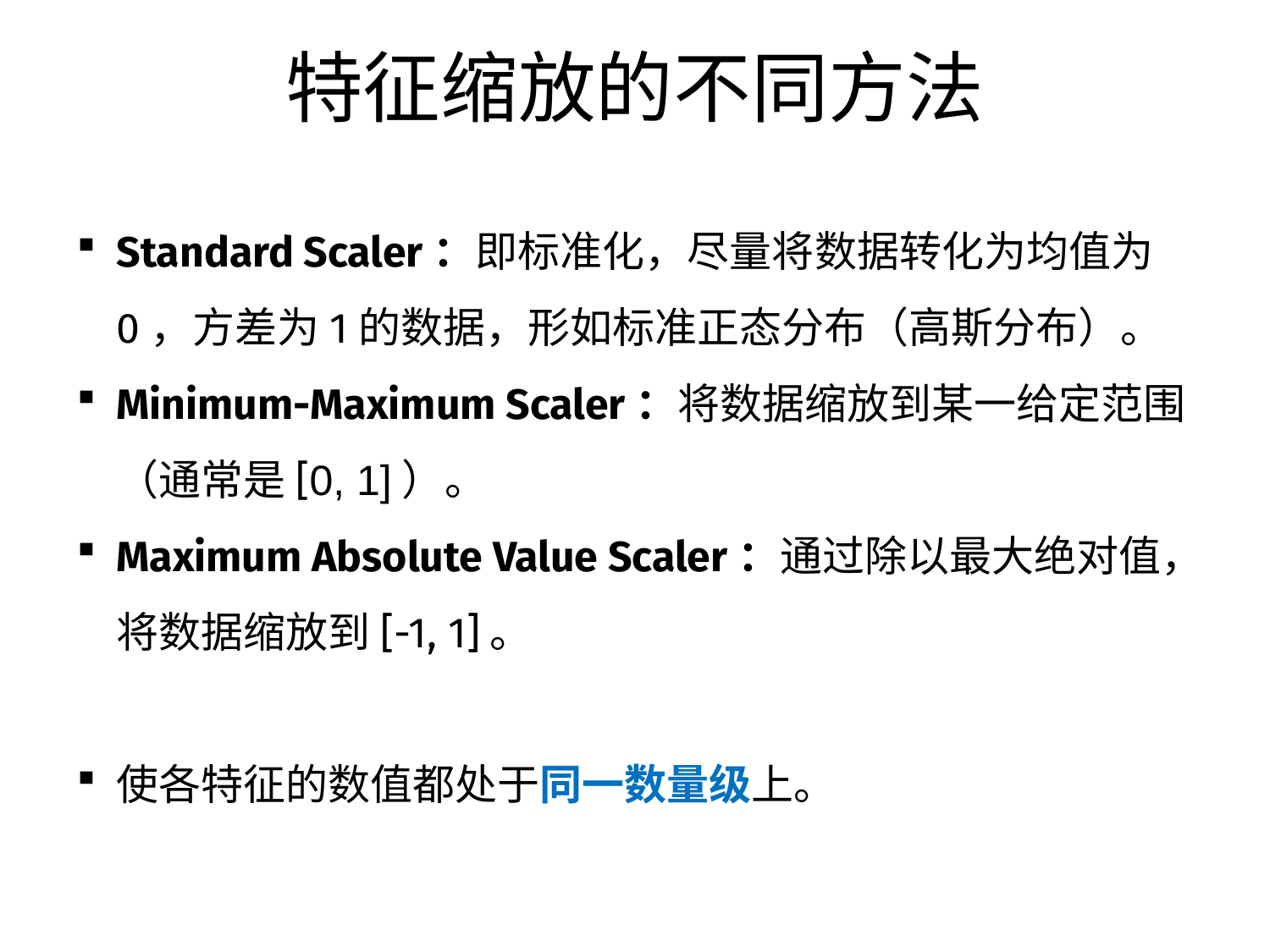

# 特征缩放的不同方法
Standard Scaler：即标准化，尽量将数据转化为均值为0，方差为1的数据，形如标准正态分布（高斯分布）。
Minimum-Maximum Scaler：将数据缩放到某一给定范围（通常是[0, 1]）。
Maximum Absolute Value Scaler：通过除以最大绝对值，将数据缩放到[-1, 1]。

使各特征的数值都处于同一数量级上。